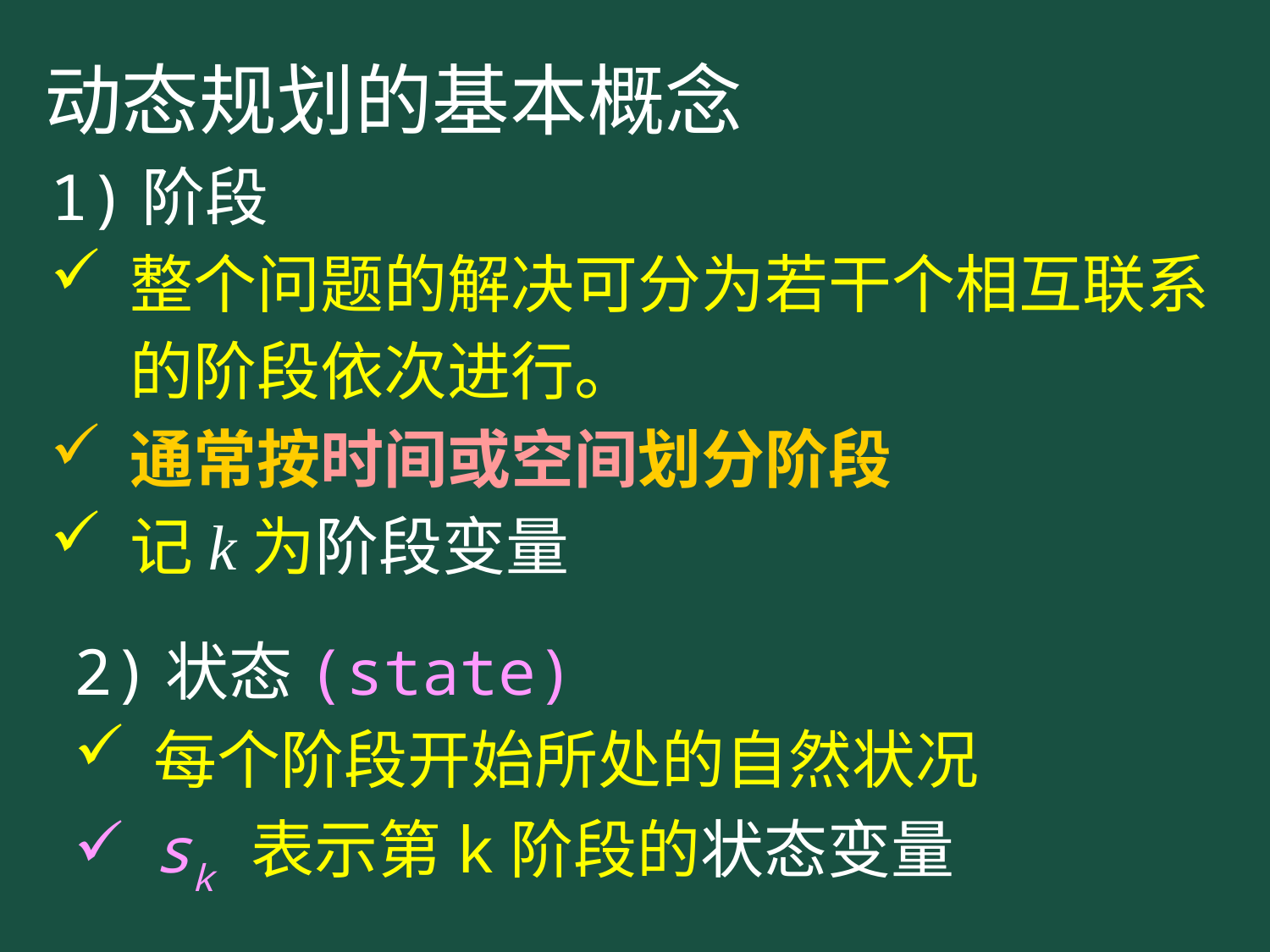

动态规划的基本概念
1)阶段
整个问题的解决可分为若干个相互联系的阶段依次进行。
通常按时间或空间划分阶段
记k为阶段变量
2)状态(state)
每个阶段开始所处的自然状况
sk 表示第k阶段的状态变量